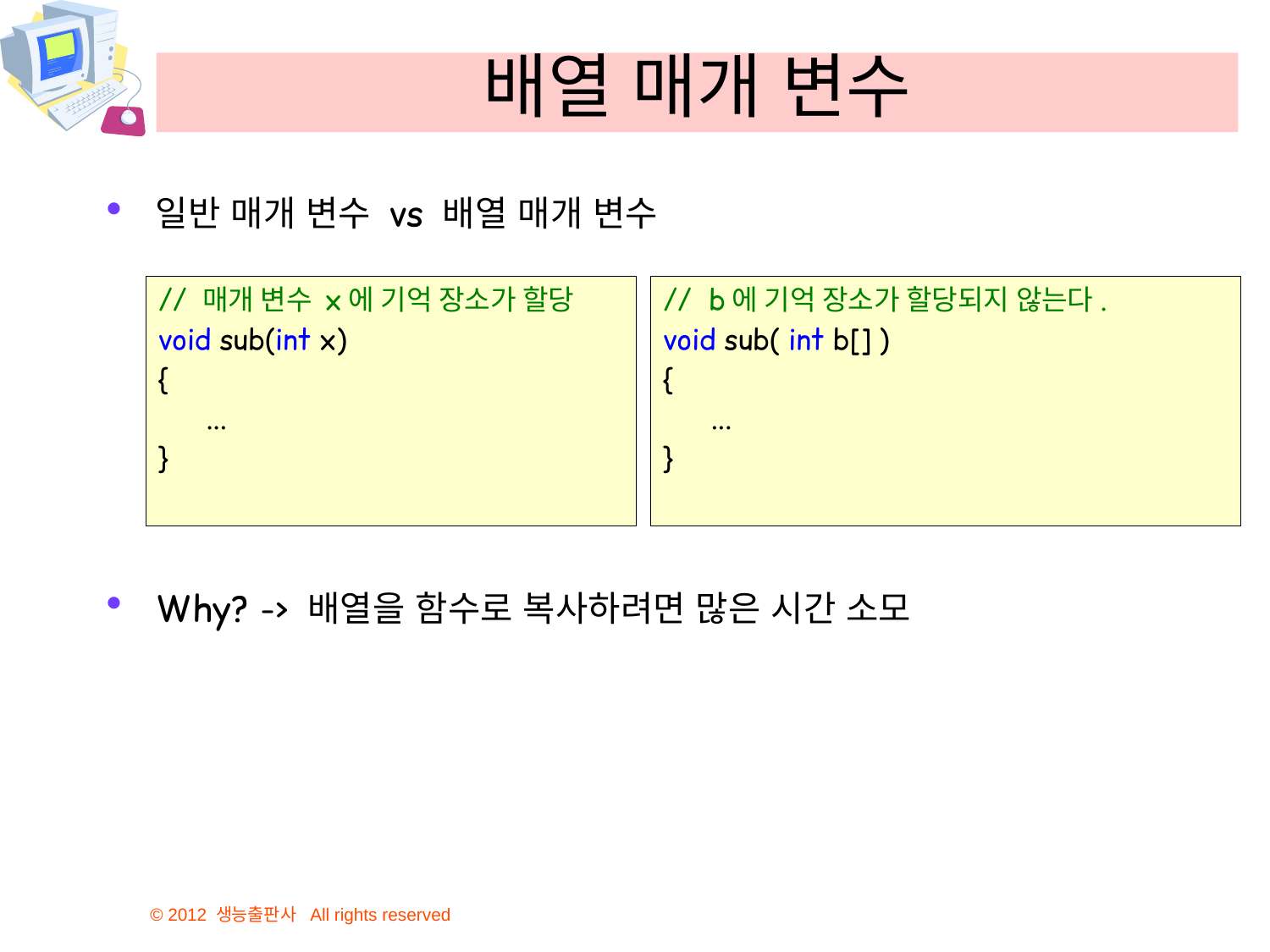

# 배열 매개 변수
일반 매개 변수 vs 배열 매개 변수

Why? -> 배열을 함수로 복사하려면 많은 시간 소모
// 매개 변수 x에 기억 장소가 할당
void sub(int x)
{
	...
}
//  b에 기억 장소가 할당되지 않는다.
void sub( int b[] )
{
	...
}